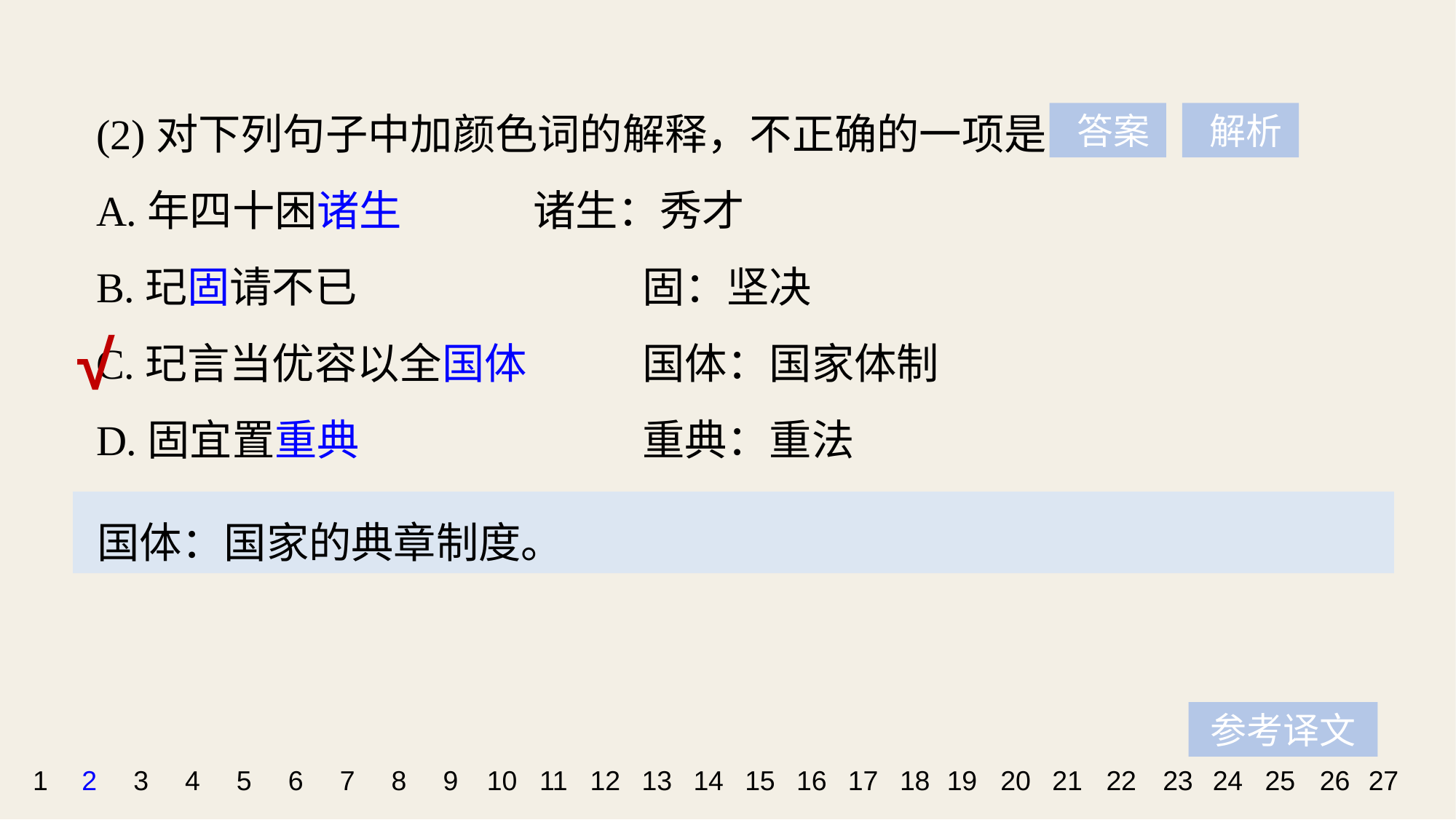

(2)对下列句子中加颜色词的解释，不正确的一项是
A.年四十困诸生  		诸生：秀才
B.玘固请不已  			固：坚决
C.玘言当优容以全国体  	国体：国家体制
D.固宜置重典  			重典：重法
 答案
 解析
√
国体：国家的典章制度。

参考译文
1
2
3
4
5
6
7
8
9
10
11
12
13
14
15
16
17
18
19
20
21
22
23
24
25
26
27